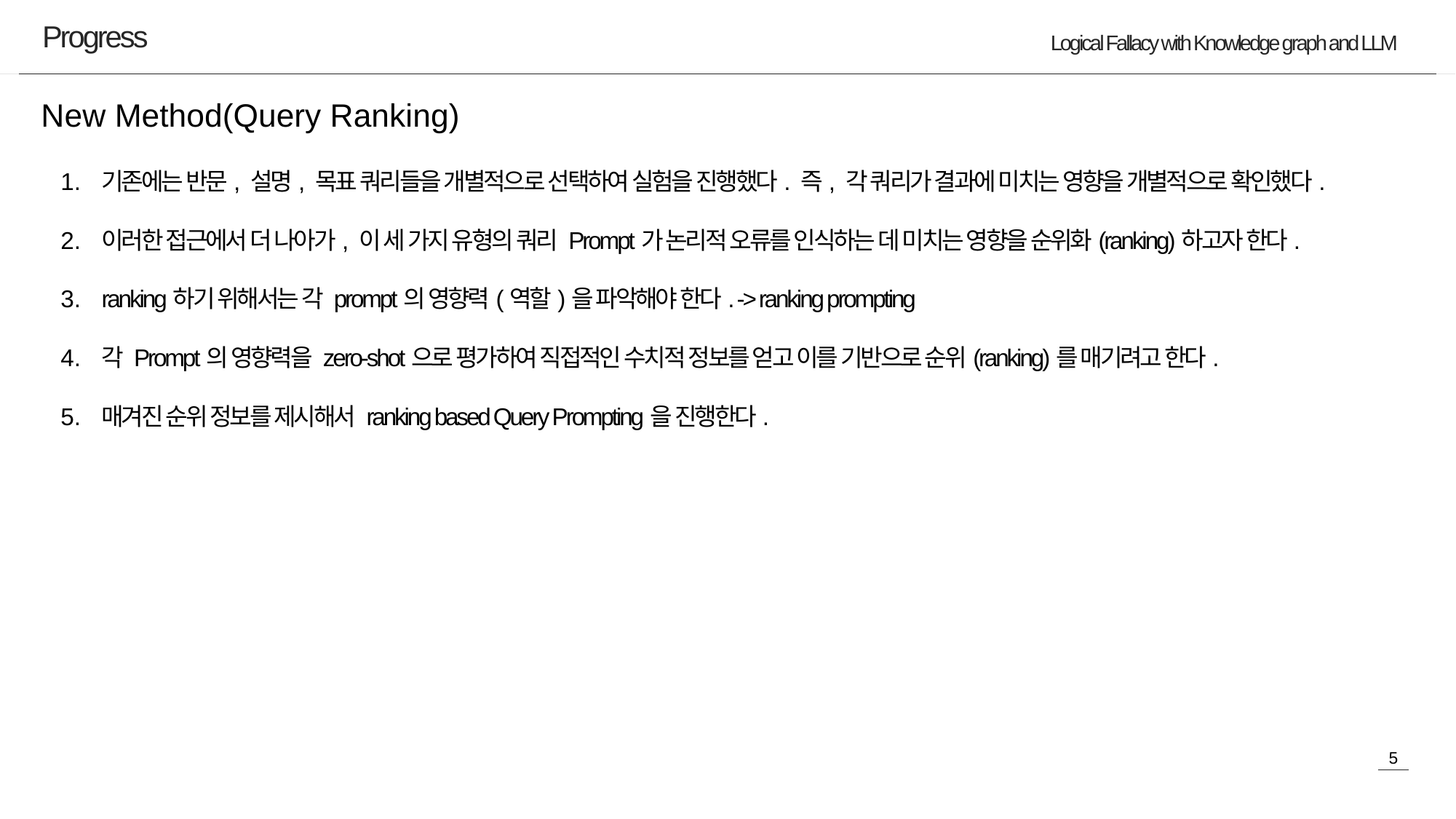

Progress
New Method(Query Ranking)
기존에는 반문, 설명, 목표 쿼리들을 개별적으로 선택하여 실험을 진행했다. 즉, 각 쿼리가 결과에 미치는 영향을 개별적으로 확인했다.
이러한 접근에서 더 나아가, 이 세 가지 유형의 쿼리 Prompt가 논리적 오류를 인식하는 데 미치는 영향을 순위화(ranking)하고자 한다.
ranking하기 위해서는 각 prompt의 영향력(역할)을 파악해야 한다. -> ranking prompting
각 Prompt의 영향력을 zero-shot으로 평가하여 직접적인 수치적 정보를 얻고 이를 기반으로 순위(ranking)를 매기려고 한다.
매겨진 순위 정보를 제시해서 ranking based Query Prompting을 진행한다.